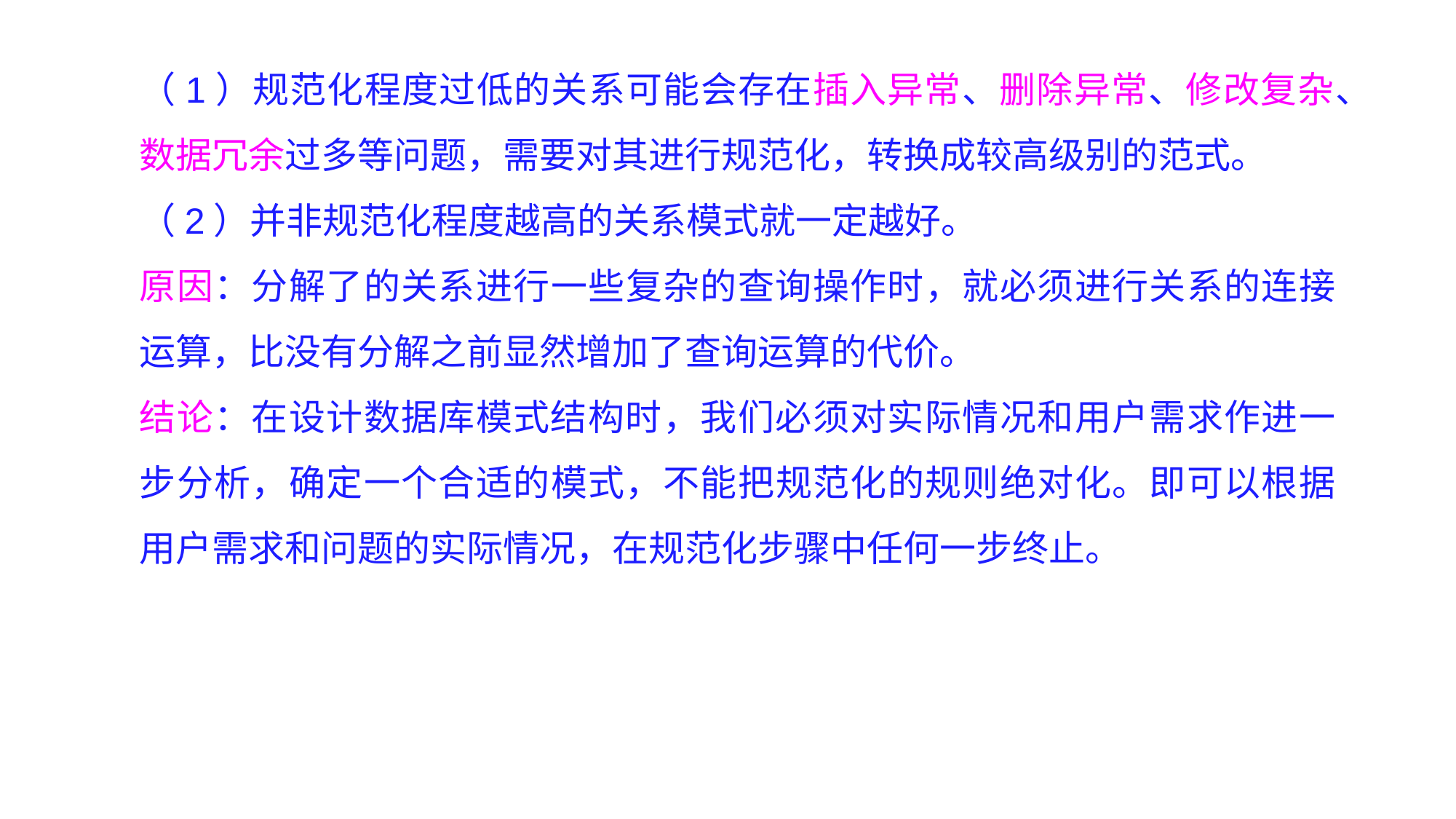

（1）规范化程度过低的关系可能会存在插入异常、删除异常、修改复杂、数据冗余过多等问题，需要对其进行规范化，转换成较高级别的范式。
（2）并非规范化程度越高的关系模式就一定越好。
原因：分解了的关系进行一些复杂的查询操作时，就必须进行关系的连接运算，比没有分解之前显然增加了查询运算的代价。
结论：在设计数据库模式结构时，我们必须对实际情况和用户需求作进一步分析，确定一个合适的模式，不能把规范化的规则绝对化。即可以根据用户需求和问题的实际情况，在规范化步骤中任何一步终止。